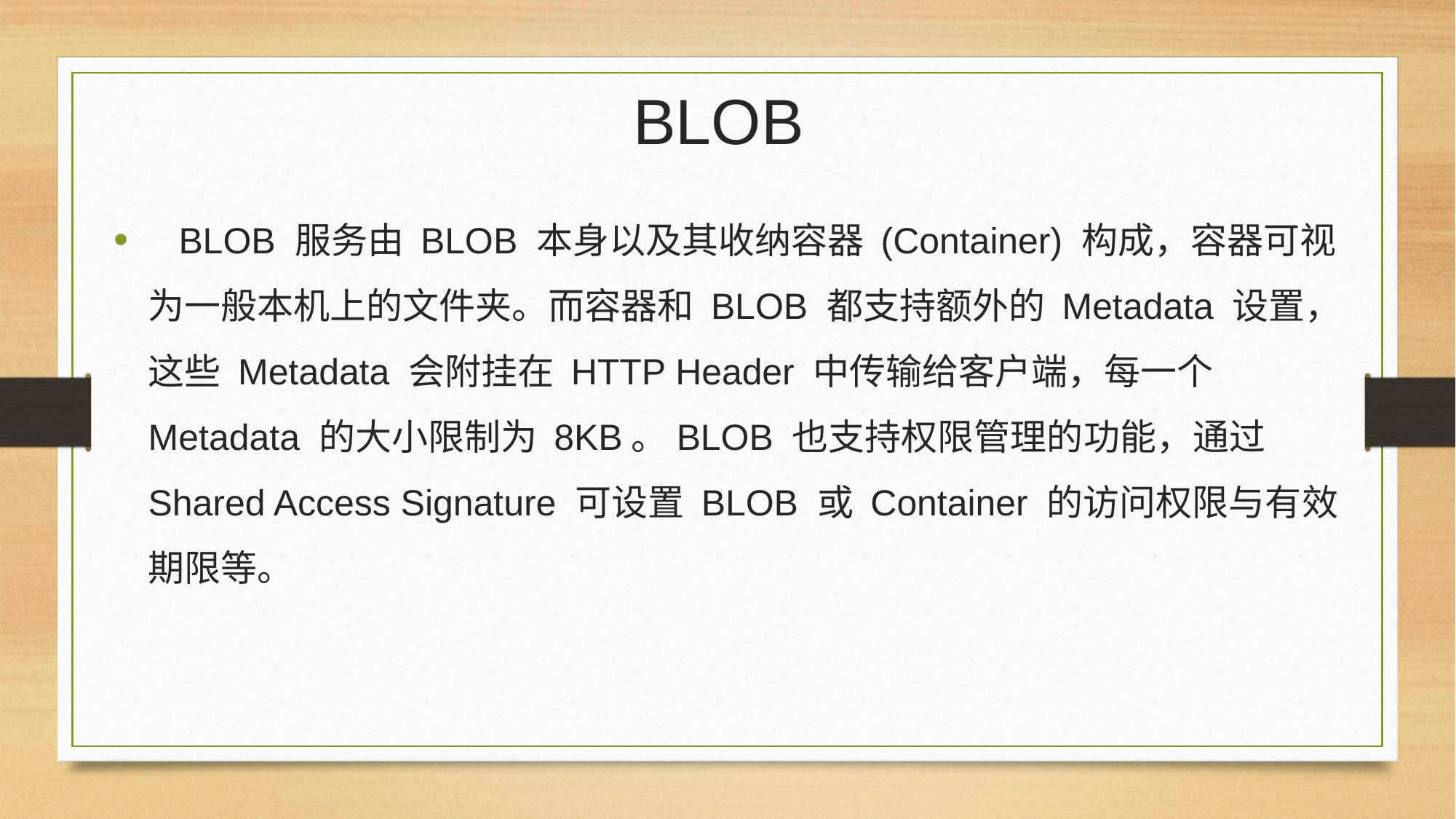

# BLOB
   BLOB 服务由 BLOB 本身以及其收纳容器 (Container) 构成，容器可视为一般本机上的文件夹。而容器和 BLOB 都支持额外的 Metadata 设置，这些 Metadata 会附挂在 HTTP Header 中传输给客户端，每一个 Metadata 的大小限制为 8KB。BLOB 也支持权限管理的功能，通过 Shared Access Signature 可设置 BLOB 或 Container 的访问权限与有效期限等。